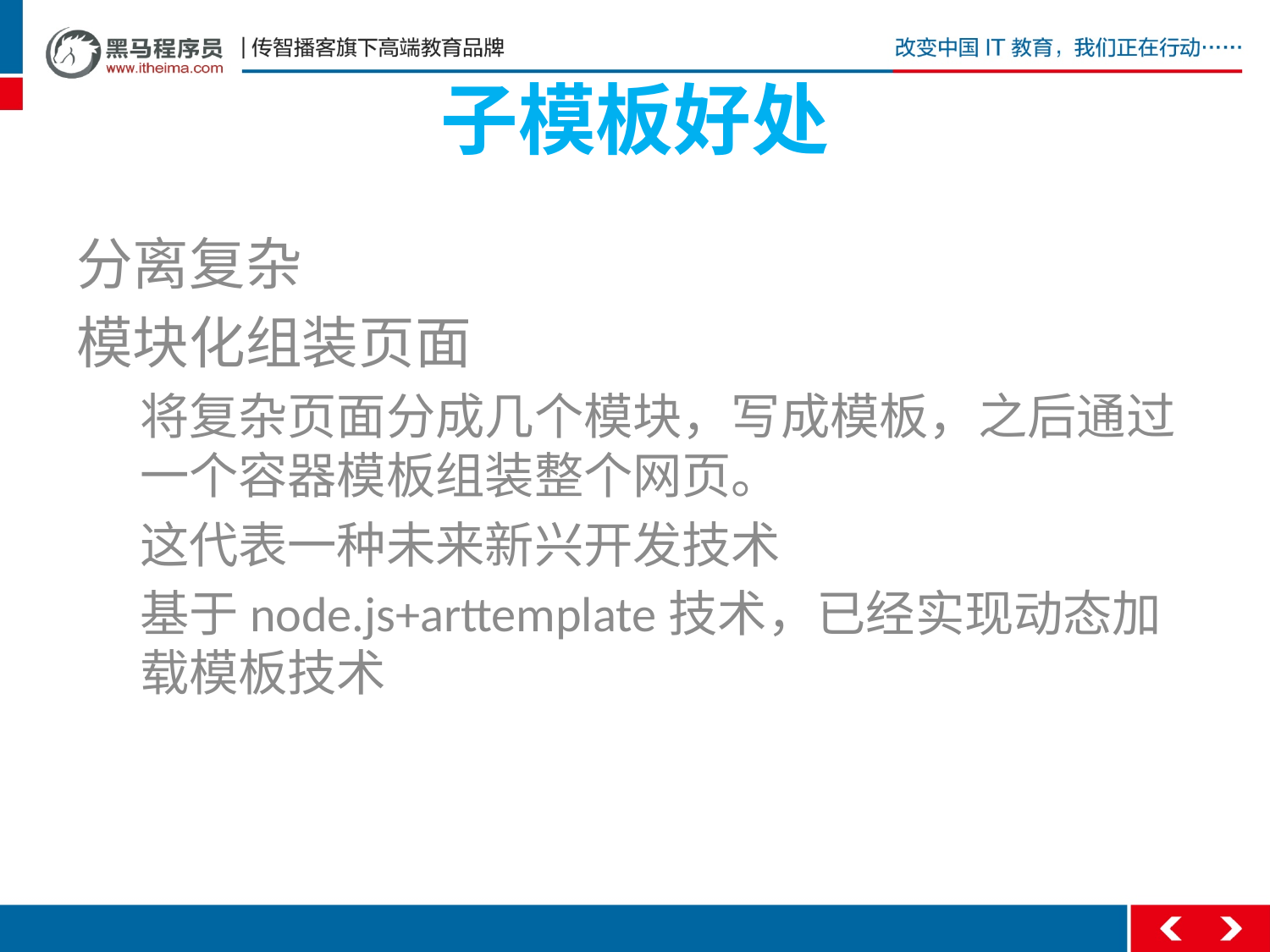

# 子模板好处
分离复杂
模块化组装页面
将复杂页面分成几个模块，写成模板，之后通过一个容器模板组装整个网页。
这代表一种未来新兴开发技术
基于node.js+arttemplate技术，已经实现动态加载模板技术